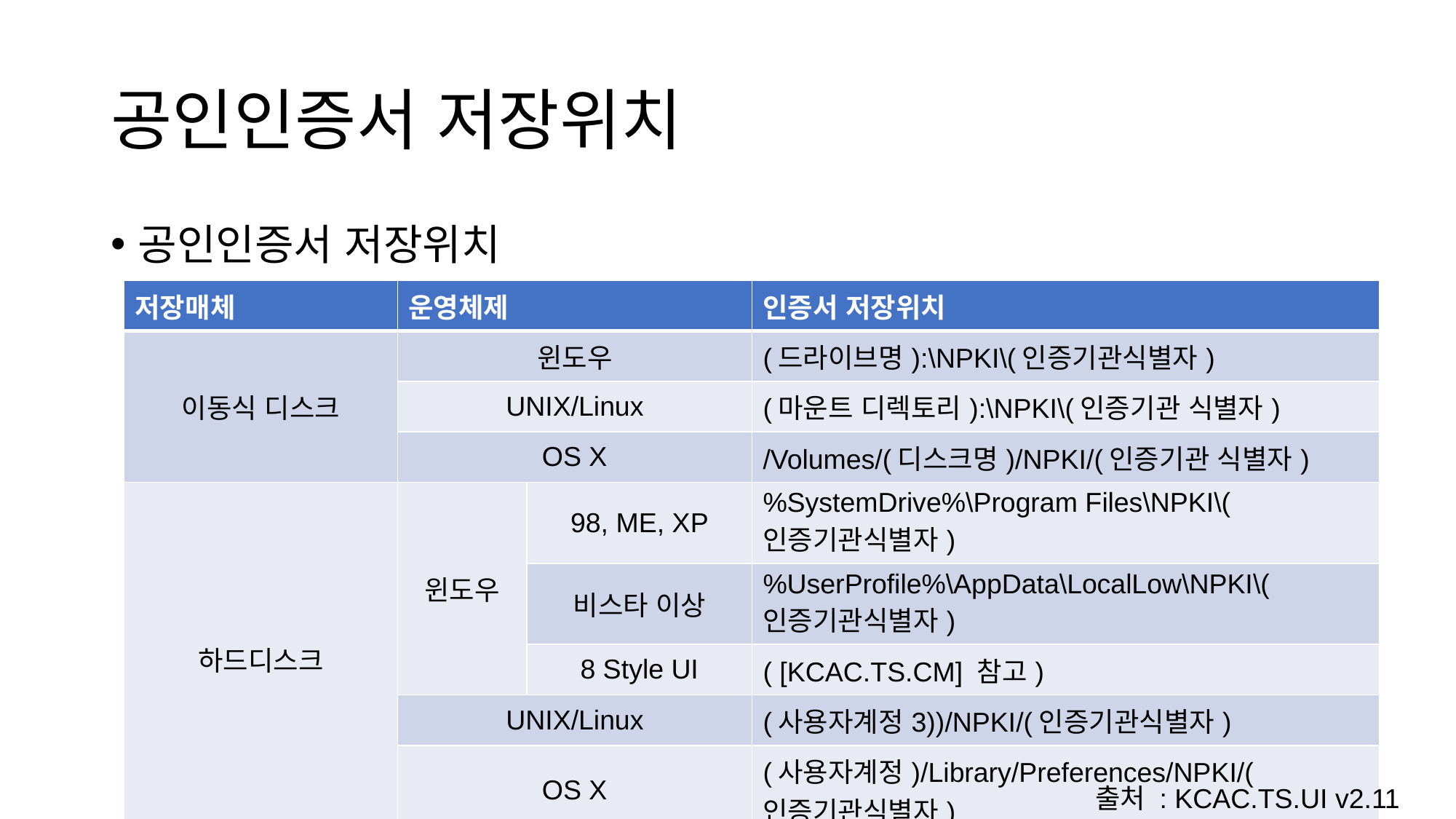

# 공인인증서 저장위치
공인인증서 저장위치

| 저장매체 | 운영체제 |  | 인증서 저장위치 |
| --- | --- | --- | --- |
| 이동식 디스크 | 윈도우 |  | (드라이브명):\NPKI\(인증기관식별자) |
|  | UNIX/Linux |  | (마운트 디렉토리):\NPKI\(인증기관 식별자) |
|  | OS X |  | /Volumes/(디스크명)/NPKI/(인증기관 식별자) |
| 하드디스크 | 윈도우 | 98, ME, XP | %SystemDrive%\Program Files\NPKI\(인증기관식별자) |
|  |  | 비스타 이상 | %UserProfile%\AppData\LocalLow\NPKI\(인증기관식별자) |
|  |  | 8 Style UI | ( [KCAC.TS.CM] 참고) |
|  | UNIX/Linux |  | (사용자계정3))/NPKI/(인증기관식별자) |
|  | OS X |  | (사용자계정)/Library/Preferences/NPKI/(인증기관식별자) |
출처 : KCAC.TS.UI v2.11